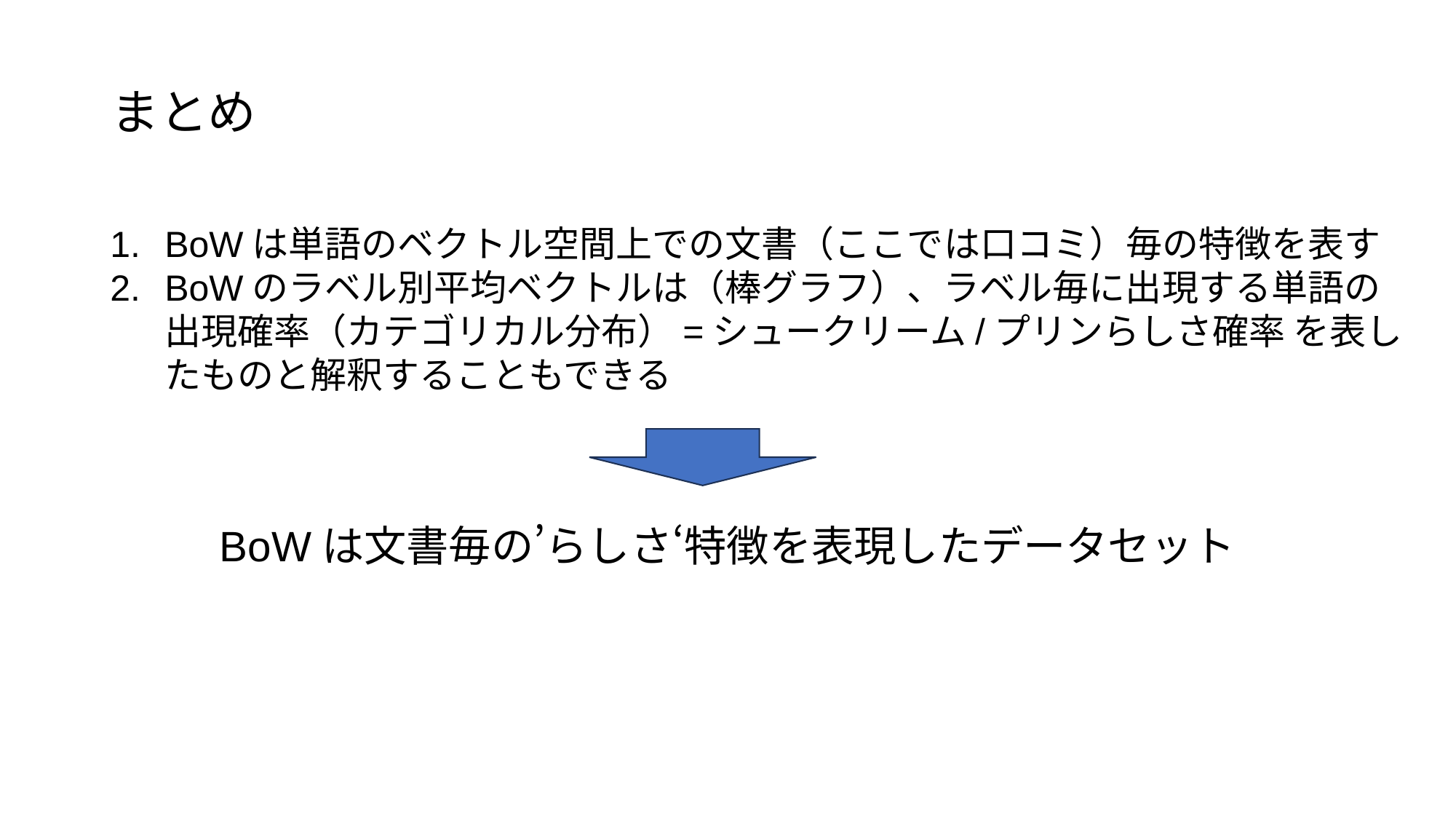

まとめ
BoWは単語のベクトル空間上での文書（ここでは口コミ）毎の特徴を表す
BoWのラベル別平均ベクトルは（棒グラフ）、ラベル毎に出現する単語の出現確率（カテゴリカル分布）=シュークリーム/プリンらしさ確率 を表したものと解釈することもできる

BoWは文書毎の’らしさ‘特徴を表現したデータセット